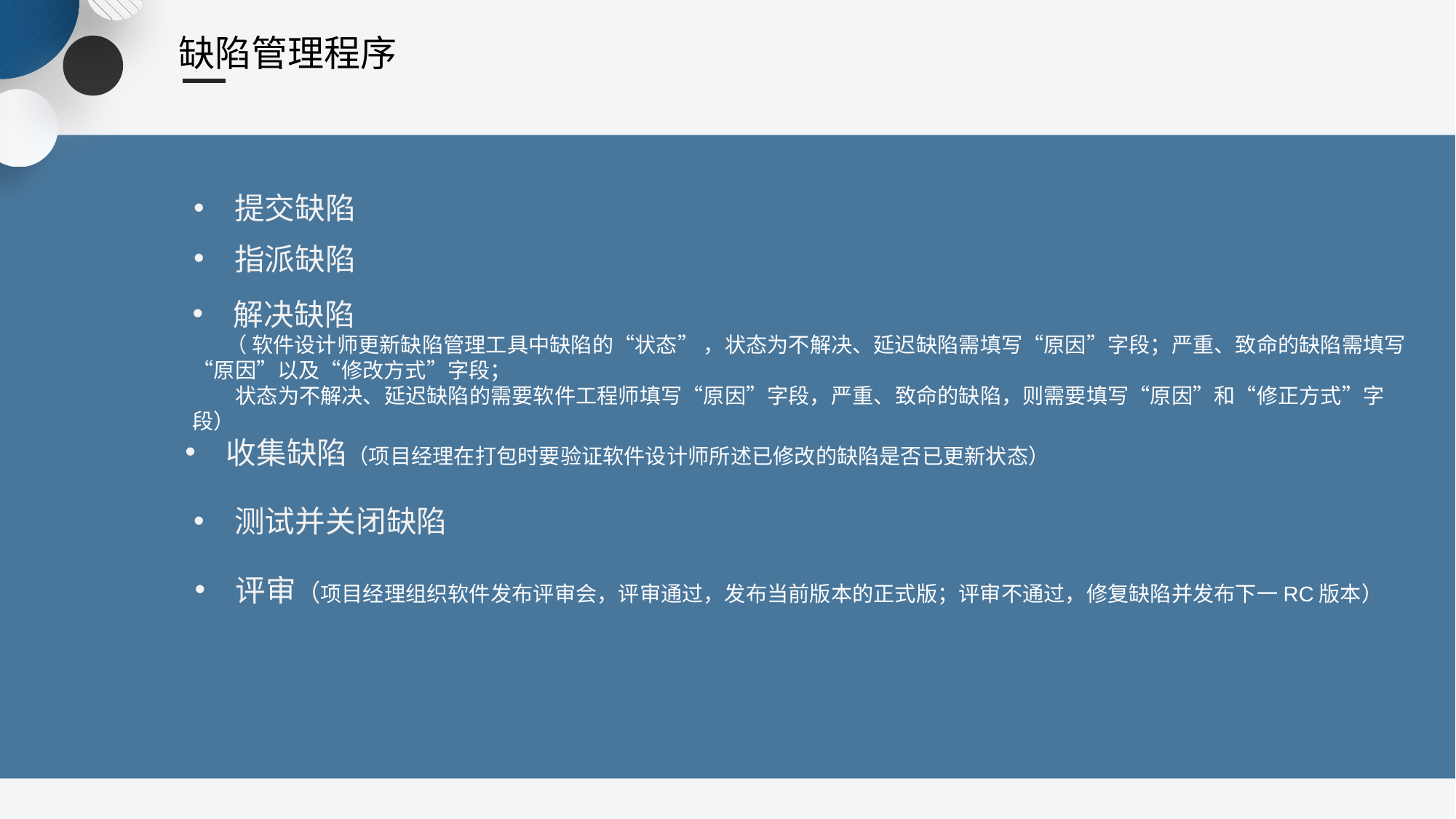

缺陷管理程序

提交缺陷
指派缺陷
解决缺陷
      （ 软件设计师更新缺陷管理工具中缺陷的“状态” ，状态为不解决、延迟缺陷需填写“原因”字段；严重、致命的缺陷需填写 “原因”以及“修改方式”字段；
        状态为不解决、延迟缺陷的需要软件工程师填写“原因”字段，严重、致命的缺陷，则需要填写“原因”和“修正方式”字段）
收集缺陷（项目经理在打包时要验证软件设计师所述已修改的缺陷是否已更新状态）
测试并关闭缺陷
评审（项目经理组织软件发布评审会，评审通过，发布当前版本的正式版；评审不通过，修复缺陷并发布下一RC版本）